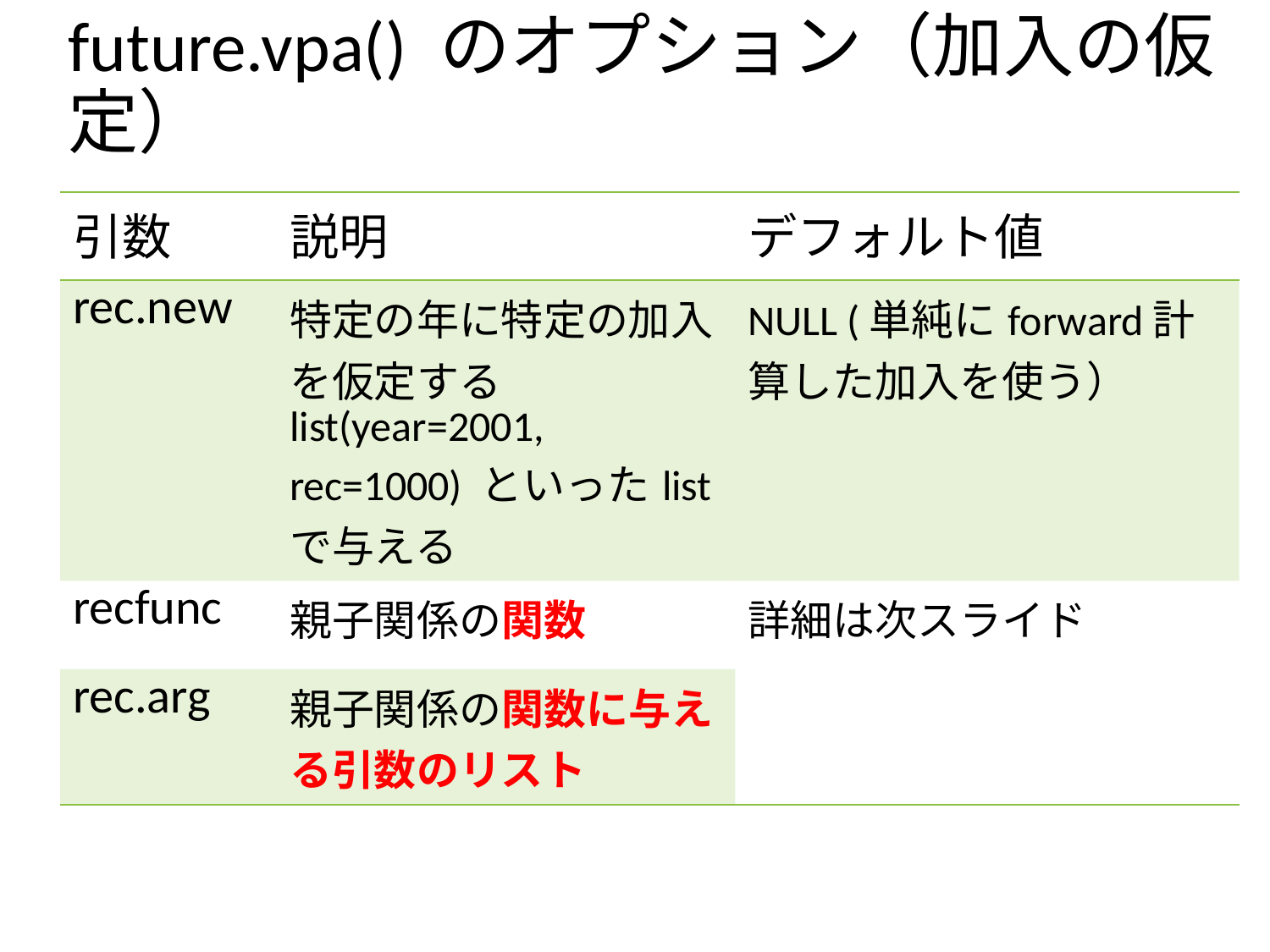

# future.vpa() のオプション（加入の仮定）
| 引数 | 説明 | デフォルト値 |
| --- | --- | --- |
| rec.new | 特定の年に特定の加入を仮定する list(year=2001, rec=1000) といったlistで与える | NULL (単純にforward計算した加入を使う） |
| recfunc | 親子関係の関数 | 詳細は次スライド |
| rec.arg | 親子関係の関数に与える引数のリスト |  |